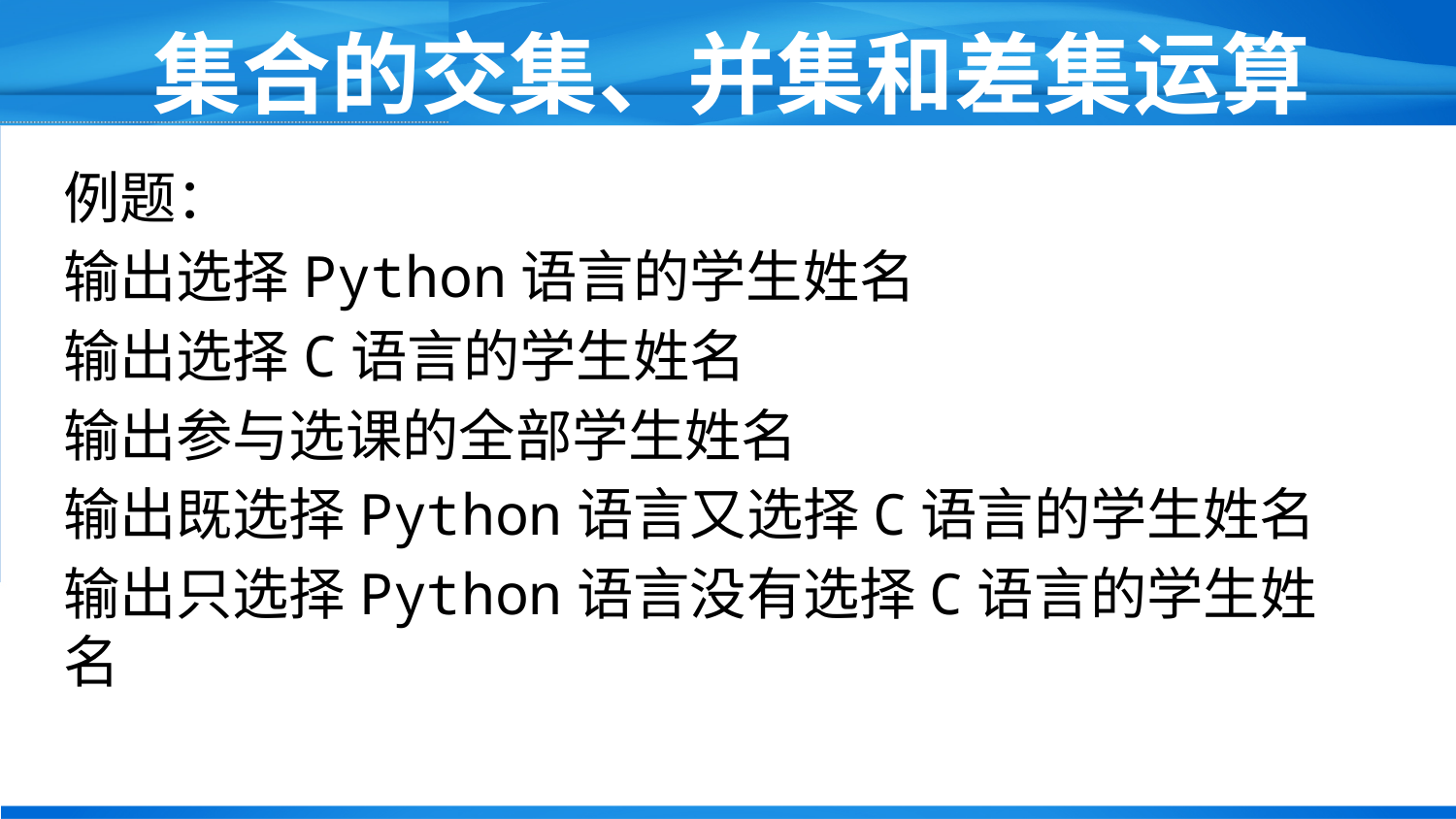

# 集合的交集、并集和差集运算
例题：
输出选择Python语言的学生姓名
输出选择C语言的学生姓名
输出参与选课的全部学生姓名
输出既选择Python语言又选择C语言的学生姓名
输出只选择Python语言没有选择C语言的学生姓名